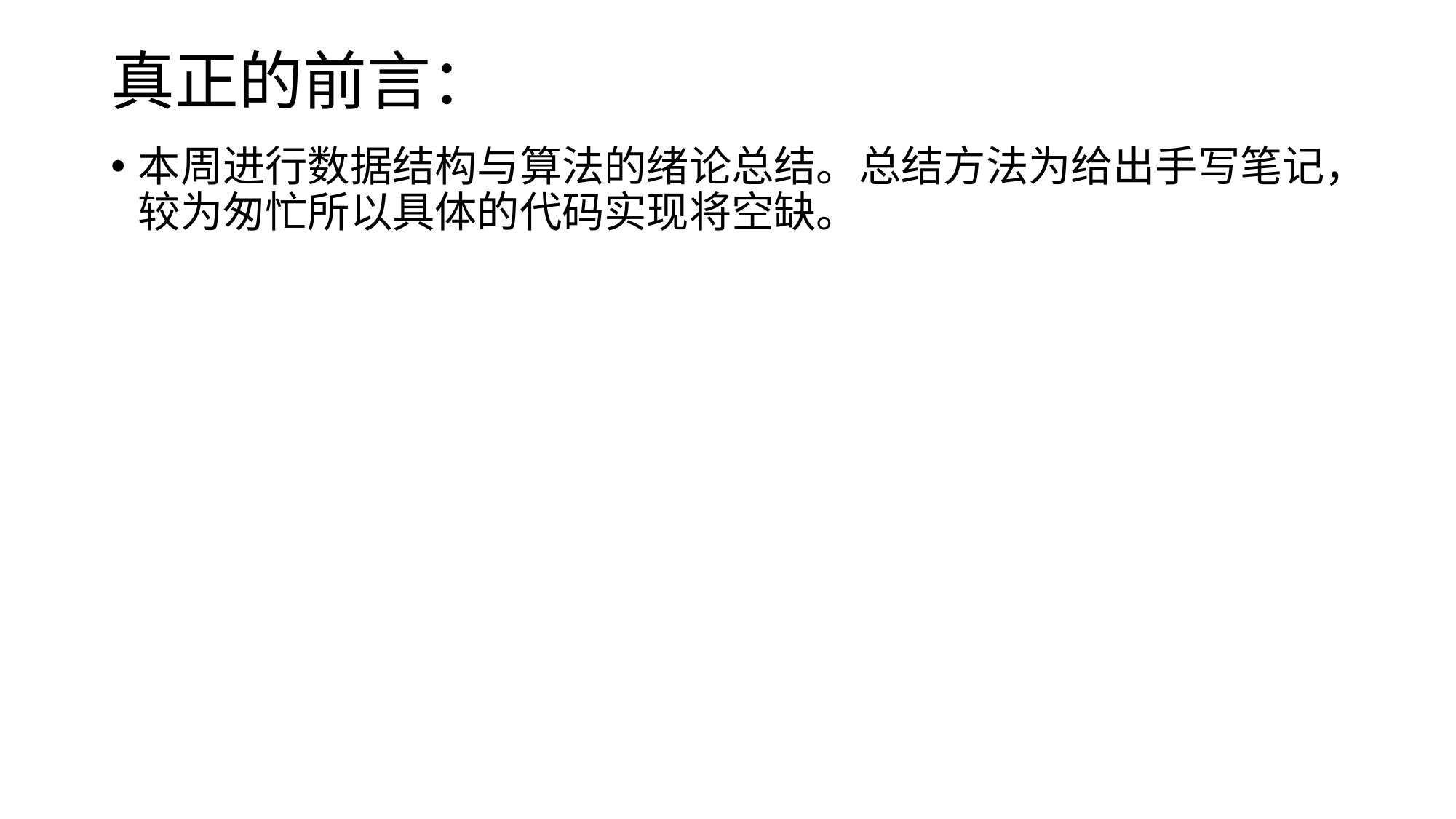

# 真正的前言：
本周进行数据结构与算法的绪论总结。总结方法为给出手写笔记，较为匆忙所以具体的代码实现将空缺。